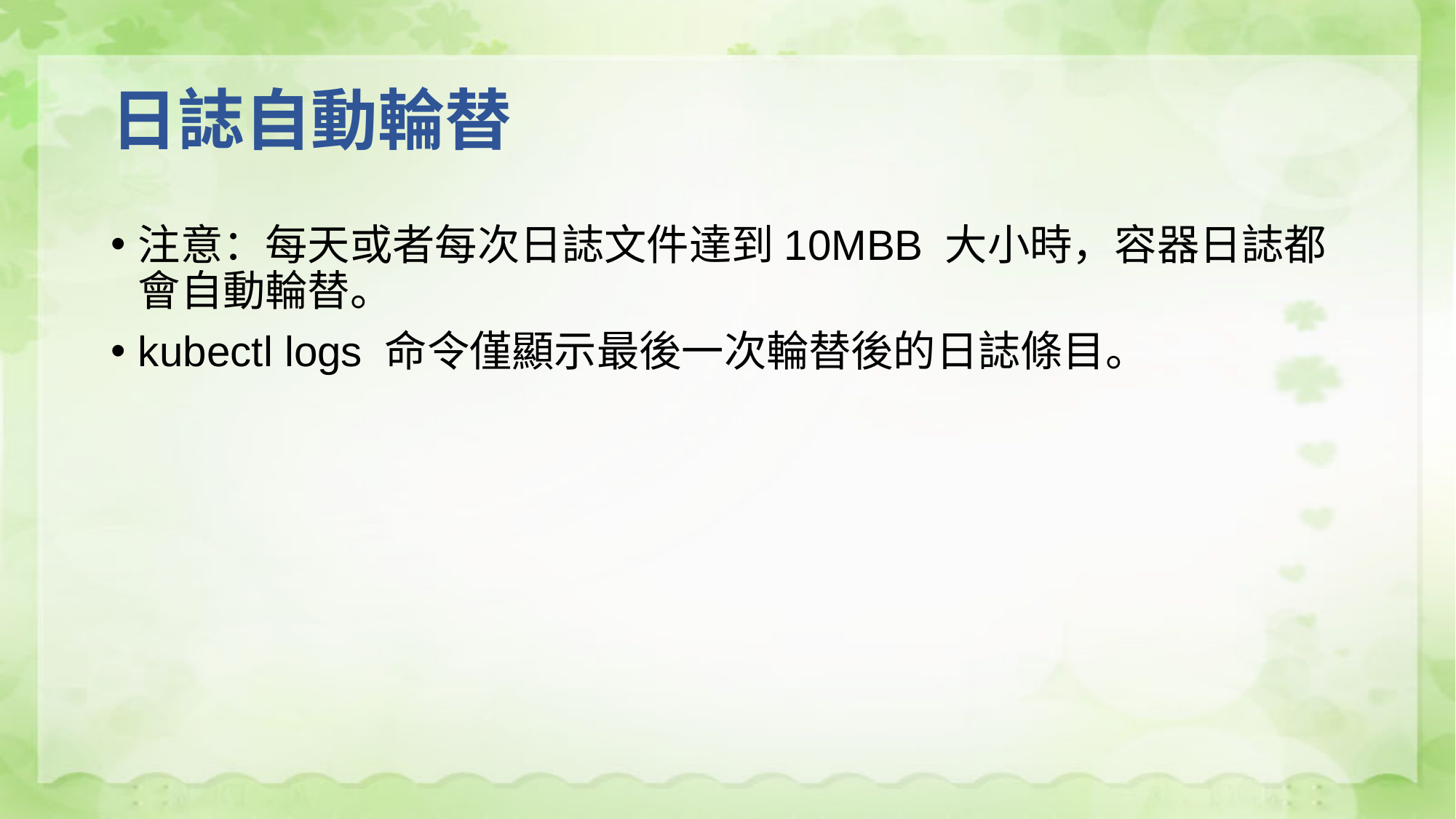

# 日誌自動輪替
注意：每天或者每次日誌文件達到10MBB 大小時，容器日誌都會自動輪替。
kubectl logs 命令僅顯示最後一次輪替後的日誌條目。